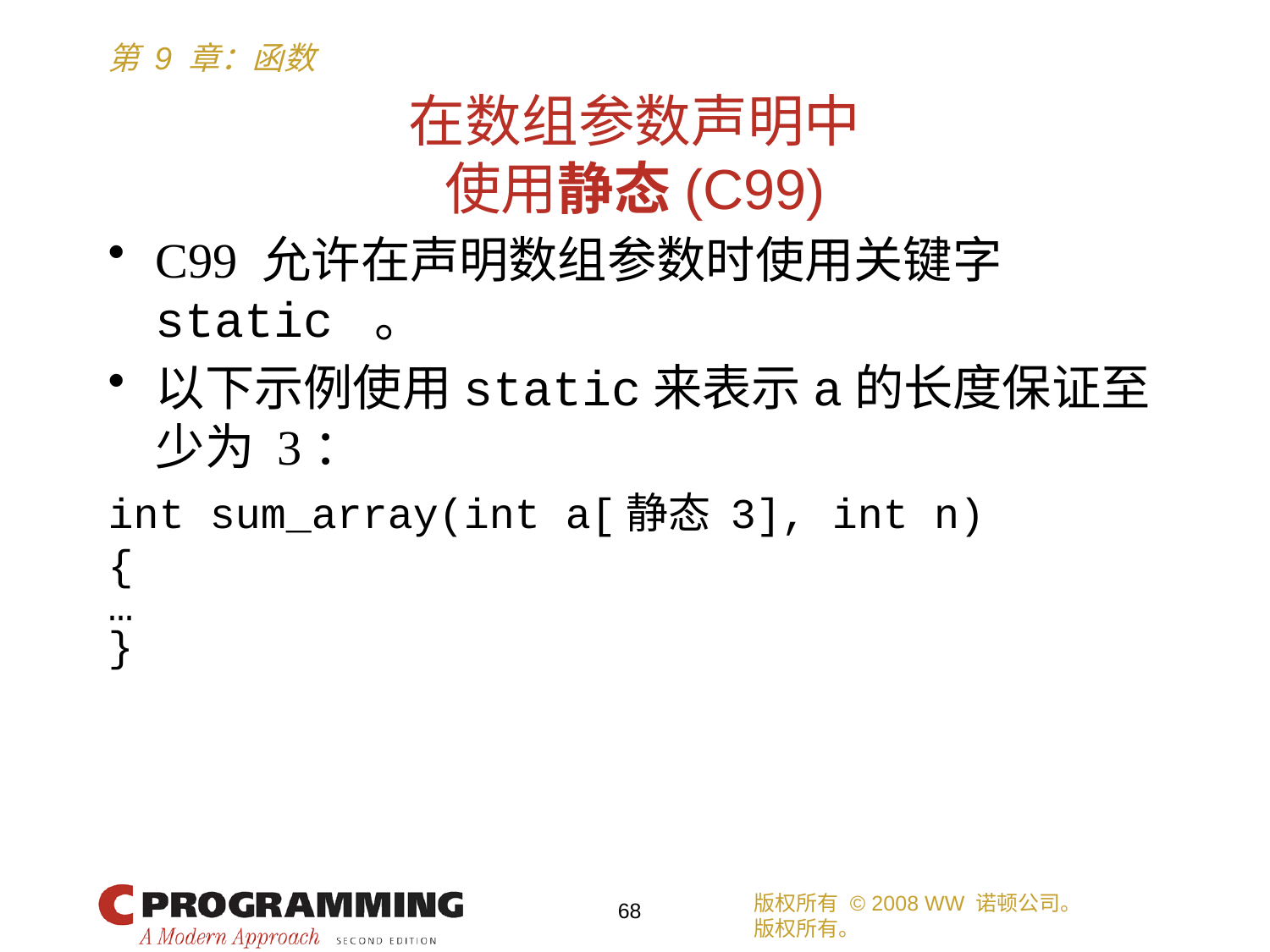

# 在数组参数声明中 使用静态(C99)
C99 允许在声明数组参数时使用关键字static 。
以下示例使用static来表示a的长度保证至少为 3：
int sum_array(int a[静态 3], int n)
{
…
}
版权所有 © 2008 WW 诺顿公司。
版权所有。
68